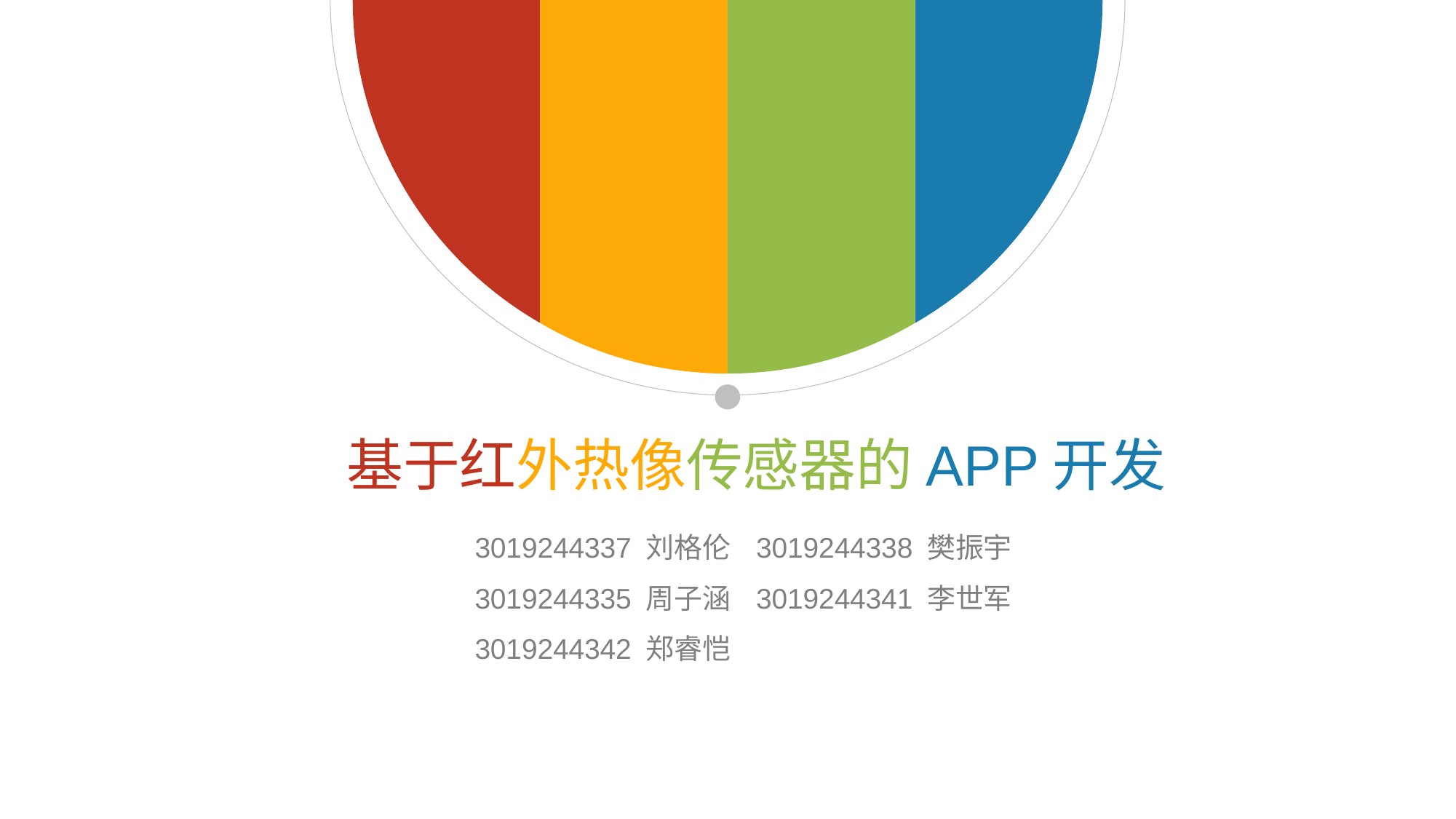

基于红外热像传感器的APP开发
3019244337 刘格伦   3019244338 樊振宇
3019244335 周子涵   3019244341 李世军
3019244342 郑睿恺